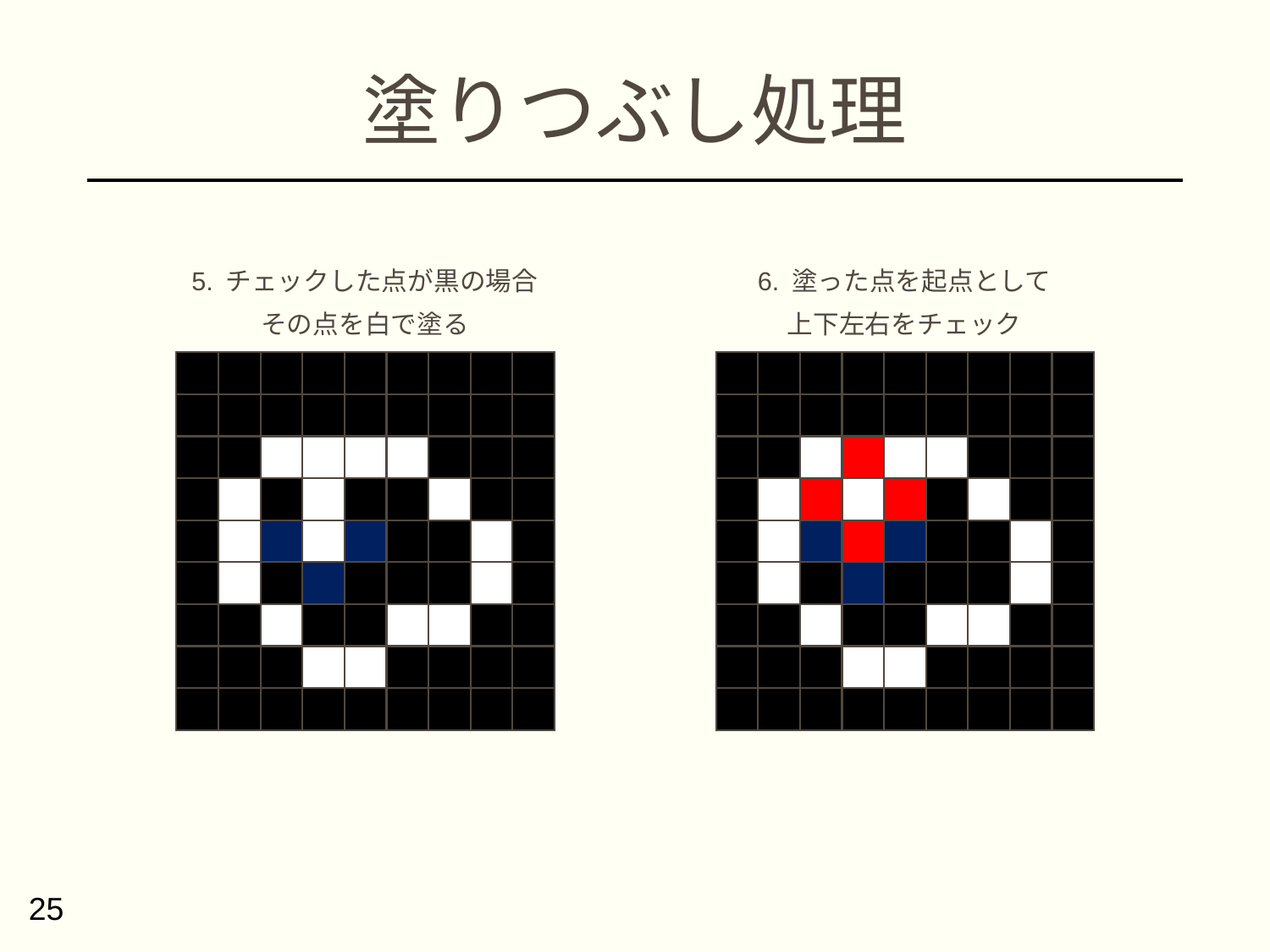

# 塗りつぶし処理
5. チェックした点が黒の場合
その点を白で塗る
6. 塗った点を起点として
上下左右をチェック

25